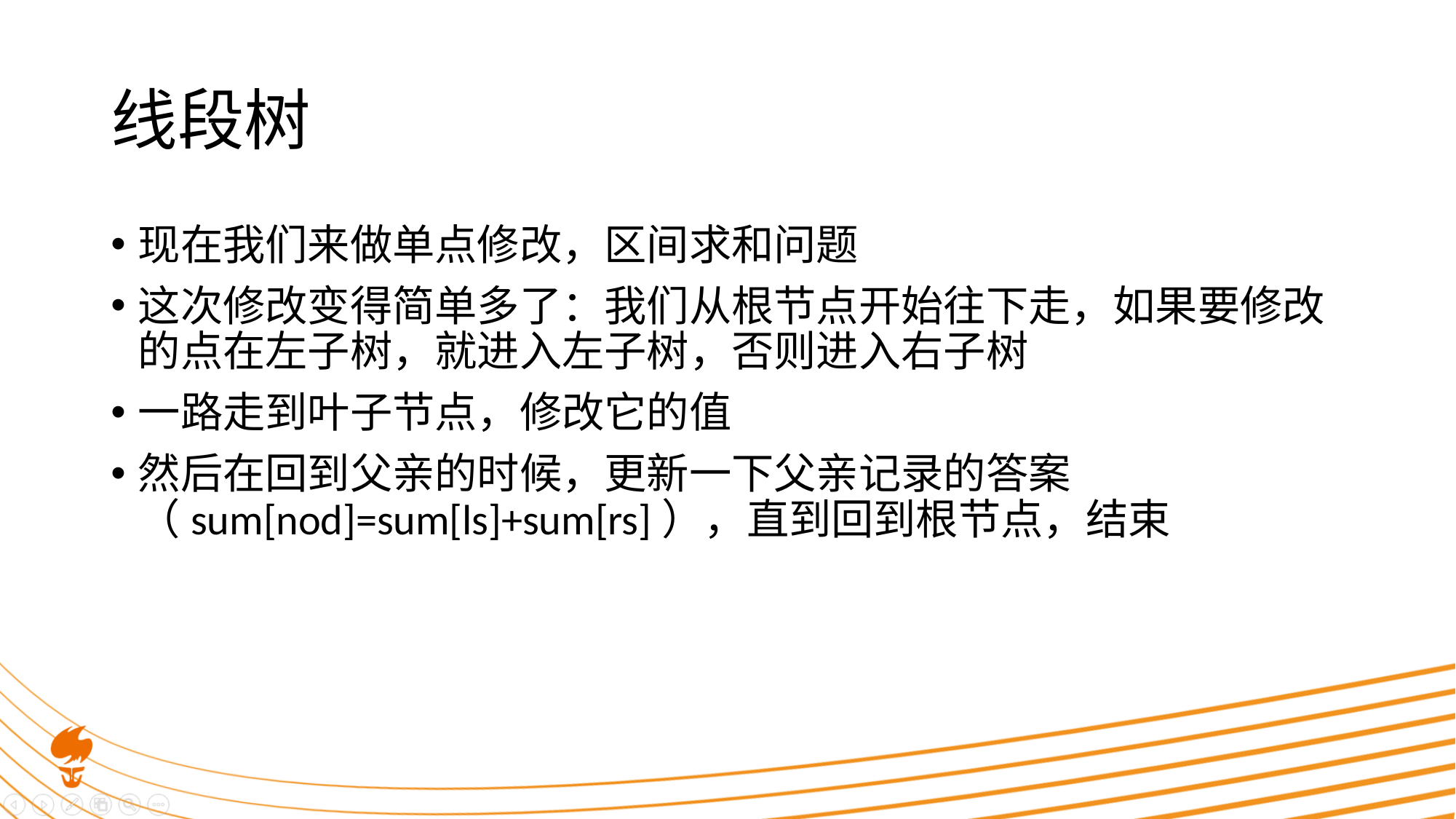

# 线段树
现在我们来做单点修改，区间求和问题
这次修改变得简单多了：我们从根节点开始往下走，如果要修改的点在左子树，就进入左子树，否则进入右子树
一路走到叶子节点，修改它的值
然后在回到父亲的时候，更新一下父亲记录的答案（sum[nod]=sum[ls]+sum[rs]），直到回到根节点，结束